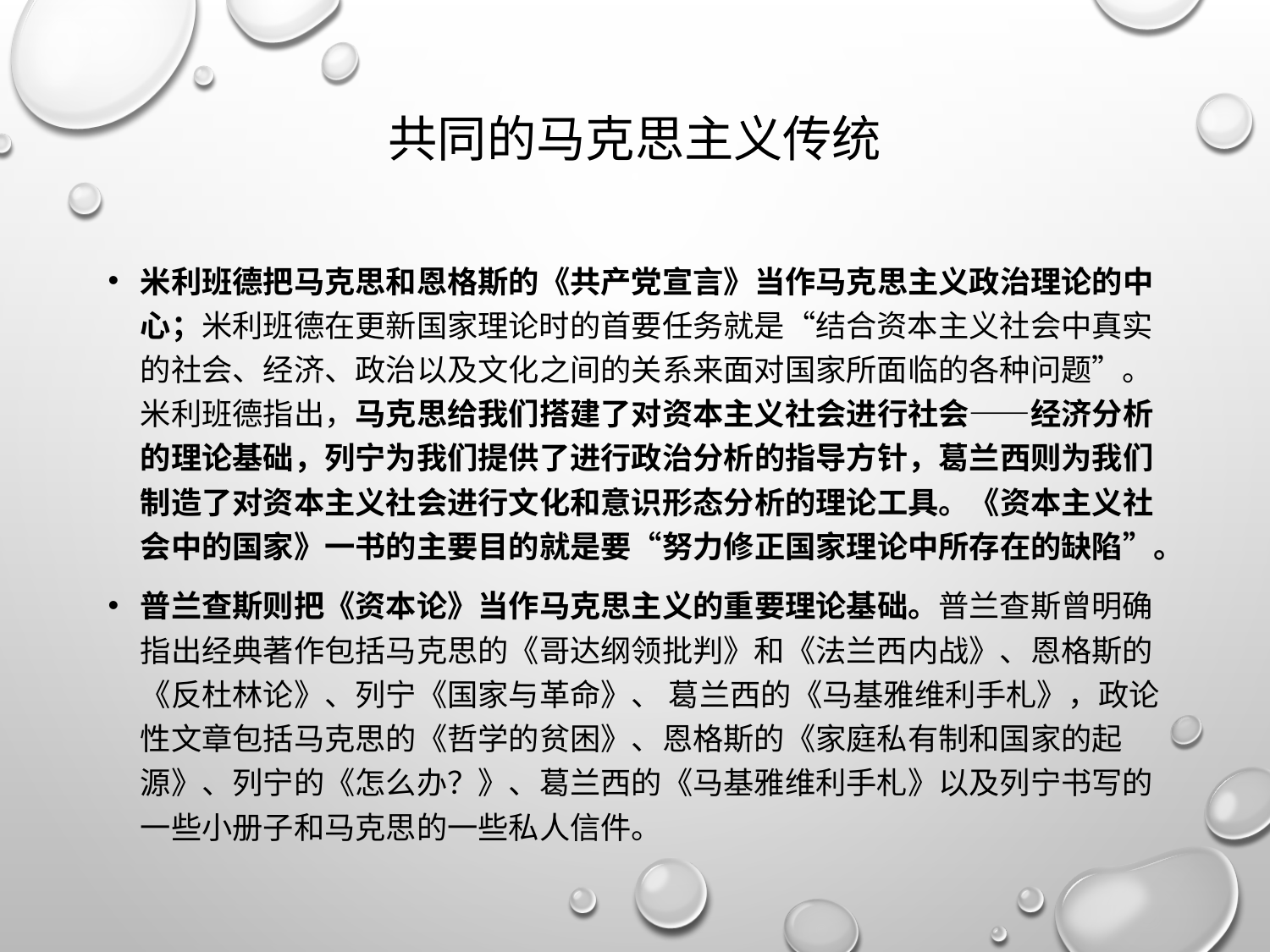

# 共同的马克思主义传统

米利班德把马克思和恩格斯的《共产党宣言》当作马克思主义政治理论的中心；米利班德在更新国家理论时的首要任务就是“结合资本主义社会中真实的社会、经济、政治以及文化之间的关系来面对国家所面临的各种问题”。米利班德指出，马克思给我们搭建了对资本主义社会进行社会——经济分析的理论基础，列宁为我们提供了进行政治分析的指导方针，葛兰西则为我们制造了对资本主义社会进行文化和意识形态分析的理论工具。《资本主义社会中的国家》一书的主要目的就是要“努力修正国家理论中所存在的缺陷”。
普兰查斯则把《资本论》当作马克思主义的重要理论基础。普兰查斯曾明确指出经典著作包括马克思的《哥达纲领批判》和《法兰西内战》、恩格斯的《反杜林论》、列宁《国家与革命》、 葛兰西的《马基雅维利手札》，政论性文章包括马克思的《哲学的贫困》、恩格斯的《家庭私有制和国家的起源》、列宁的《怎么办？》、葛兰西的《马基雅维利手札》以及列宁书写的一些小册子和马克思的一些私人信件。